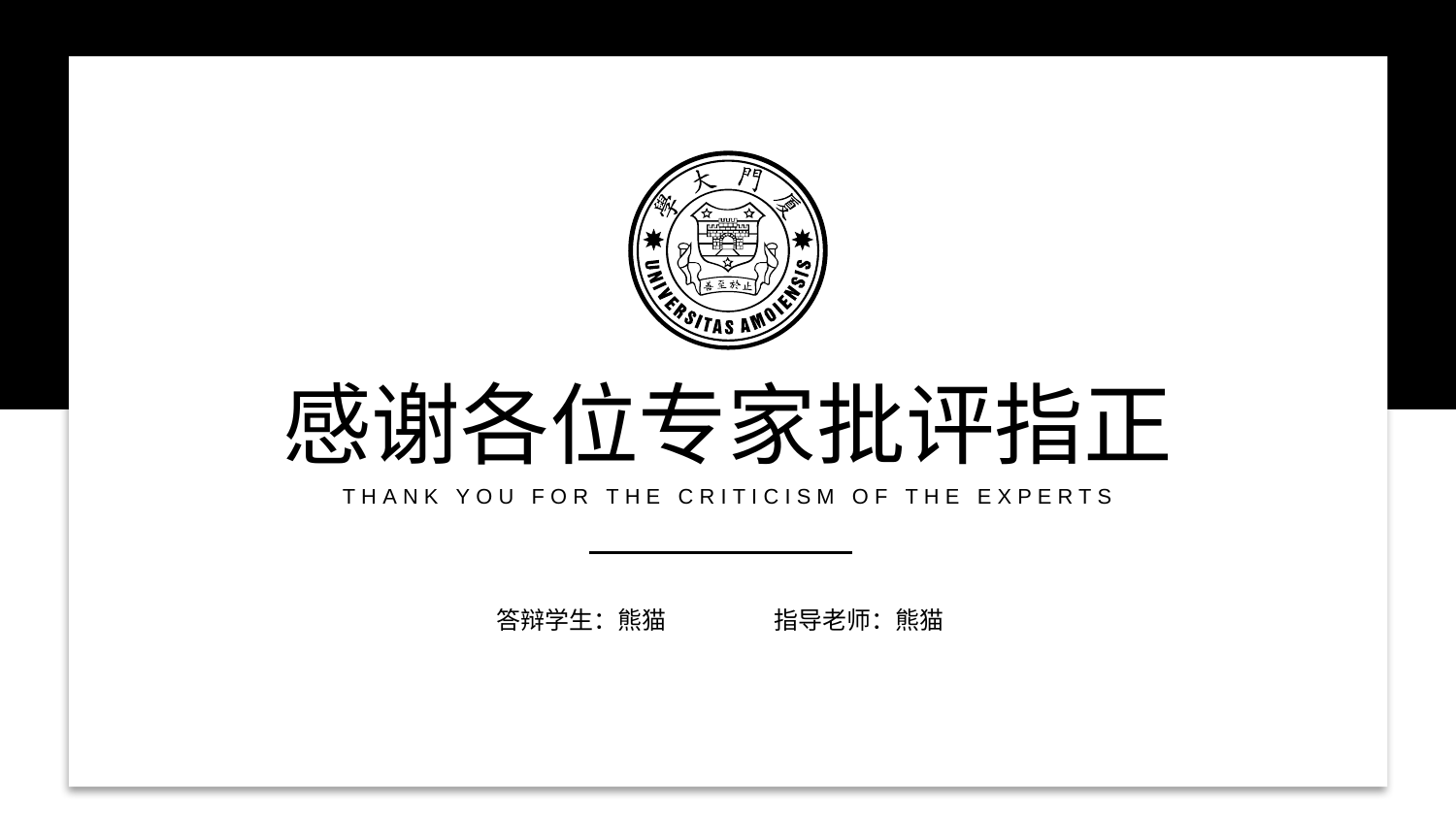

感谢各位专家批评指正
THANK YOU FOR THE CRITICISM OF THE EXPERTS
答辩学生：熊猫
指导老师：熊猫